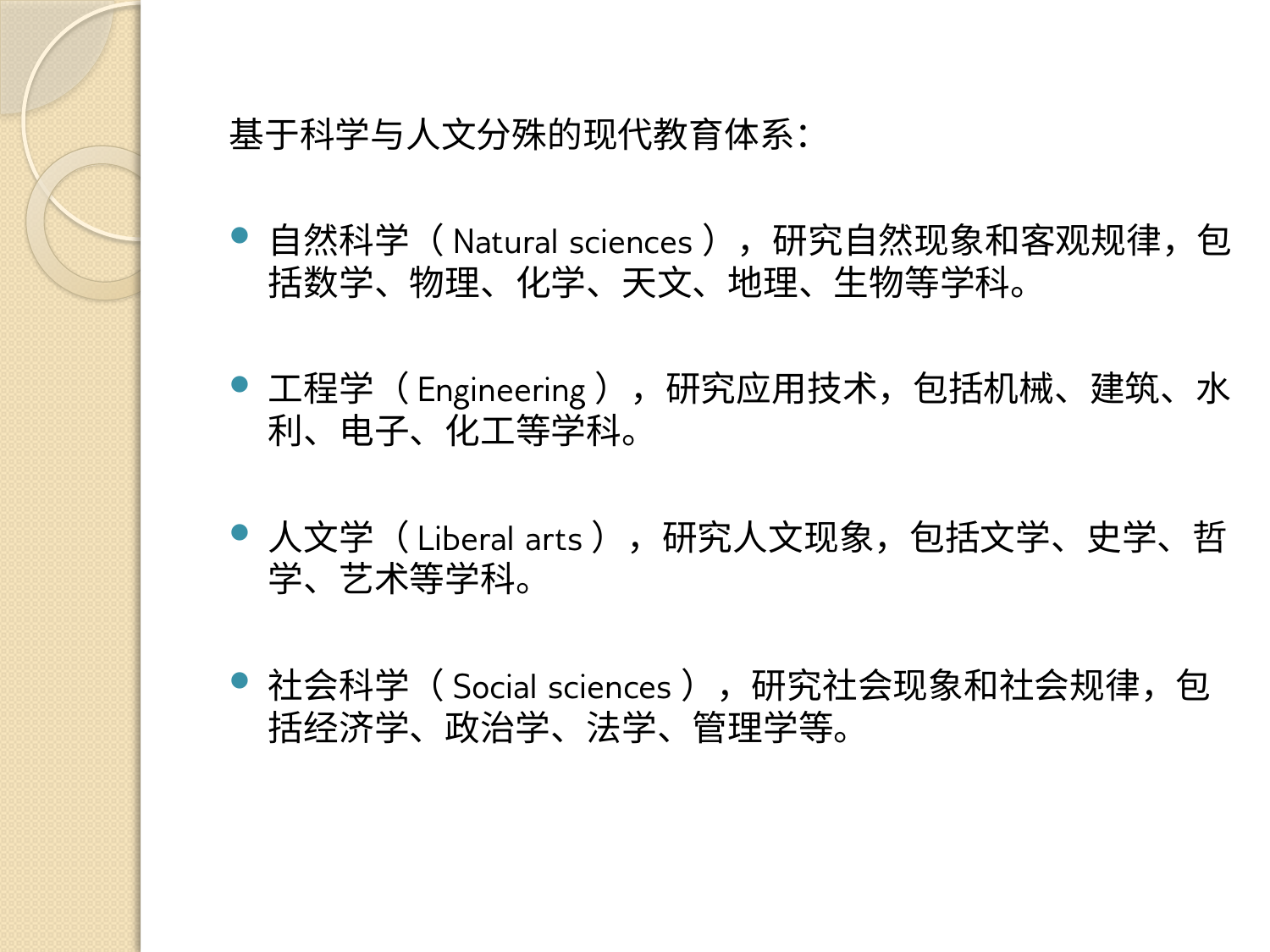

基于科学与人文分殊的现代教育体系：

自然科学（Natural sciences），研究自然现象和客观规律，包括数学、物理、化学、天文、地理、生物等学科。

工程学（Engineering），研究应用技术，包括机械、建筑、水利、电子、化工等学科。

人文学（Liberal arts），研究人文现象，包括文学、史学、哲学、艺术等学科。

社会科学（Social sciences），研究社会现象和社会规律，包括经济学、政治学、法学、管理学等。